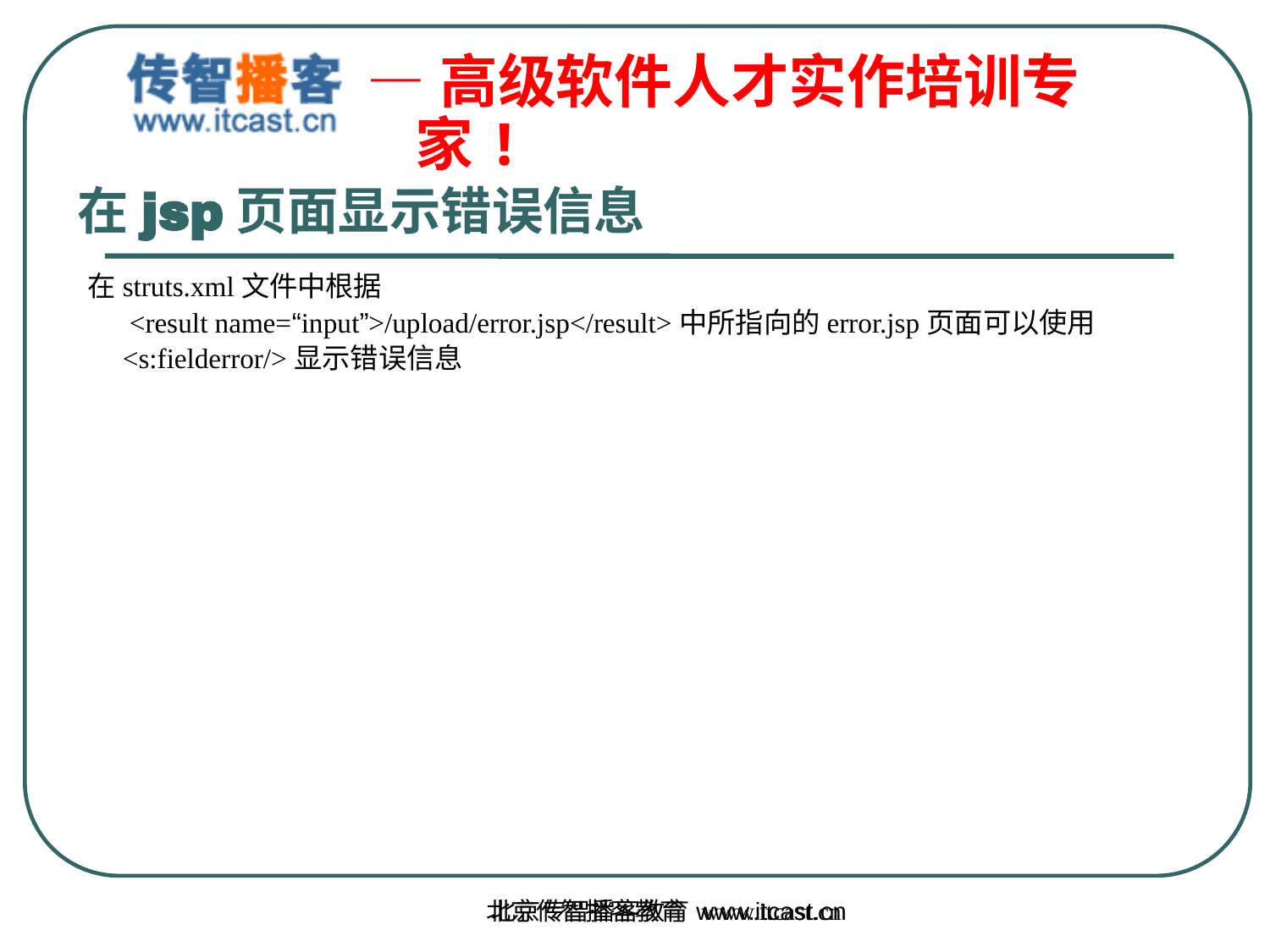

在jsp页面显示错误信息
在struts.xml文件中根据
      <result name=“input”>/upload/error.jsp</result>中所指向的error.jsp页面可以使用
     <s:fielderror/>显示错误信息

北京传智播客教育 www.itcast.cn
北京传智播客教育 www.itcast.cn